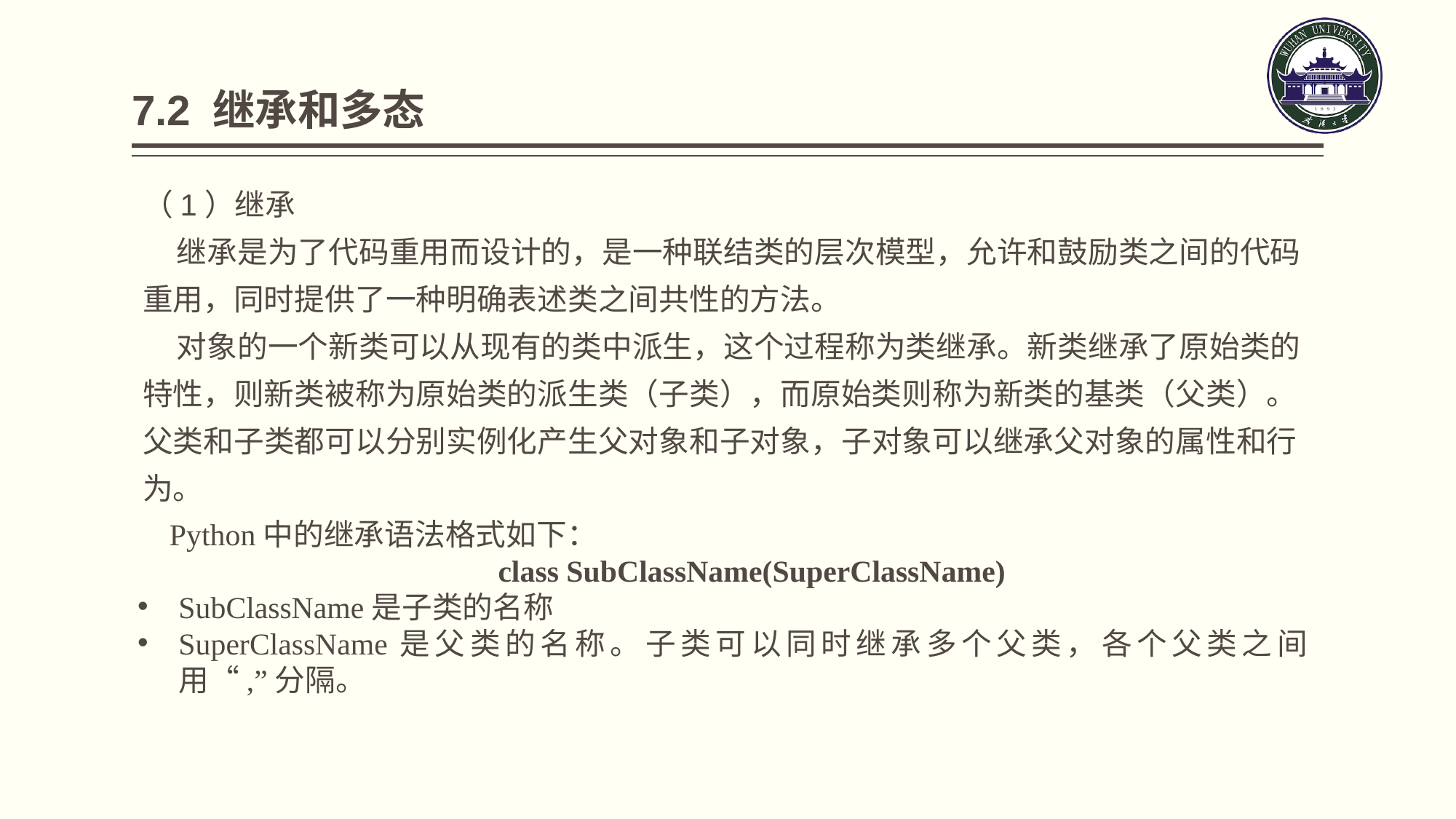

# 7.2 继承和多态
（1）继承
    继承是为了代码重用而设计的，是一种联结类的层次模型，允许和鼓励类之间的代码重用，同时提供了一种明确表述类之间共性的方法。
    对象的一个新类可以从现有的类中派生，这个过程称为类继承。新类继承了原始类的特性，则新类被称为原始类的派生类（子类），而原始类则称为新类的基类（父类）。父类和子类都可以分别实例化产生父对象和子对象，子对象可以继承父对象的属性和行为。
Python中的继承语法格式如下：
class SubClassName(SuperClassName)
SubClassName是子类的名称
SuperClassName是父类的名称。子类可以同时继承多个父类，各个父类之间用“,”分隔。